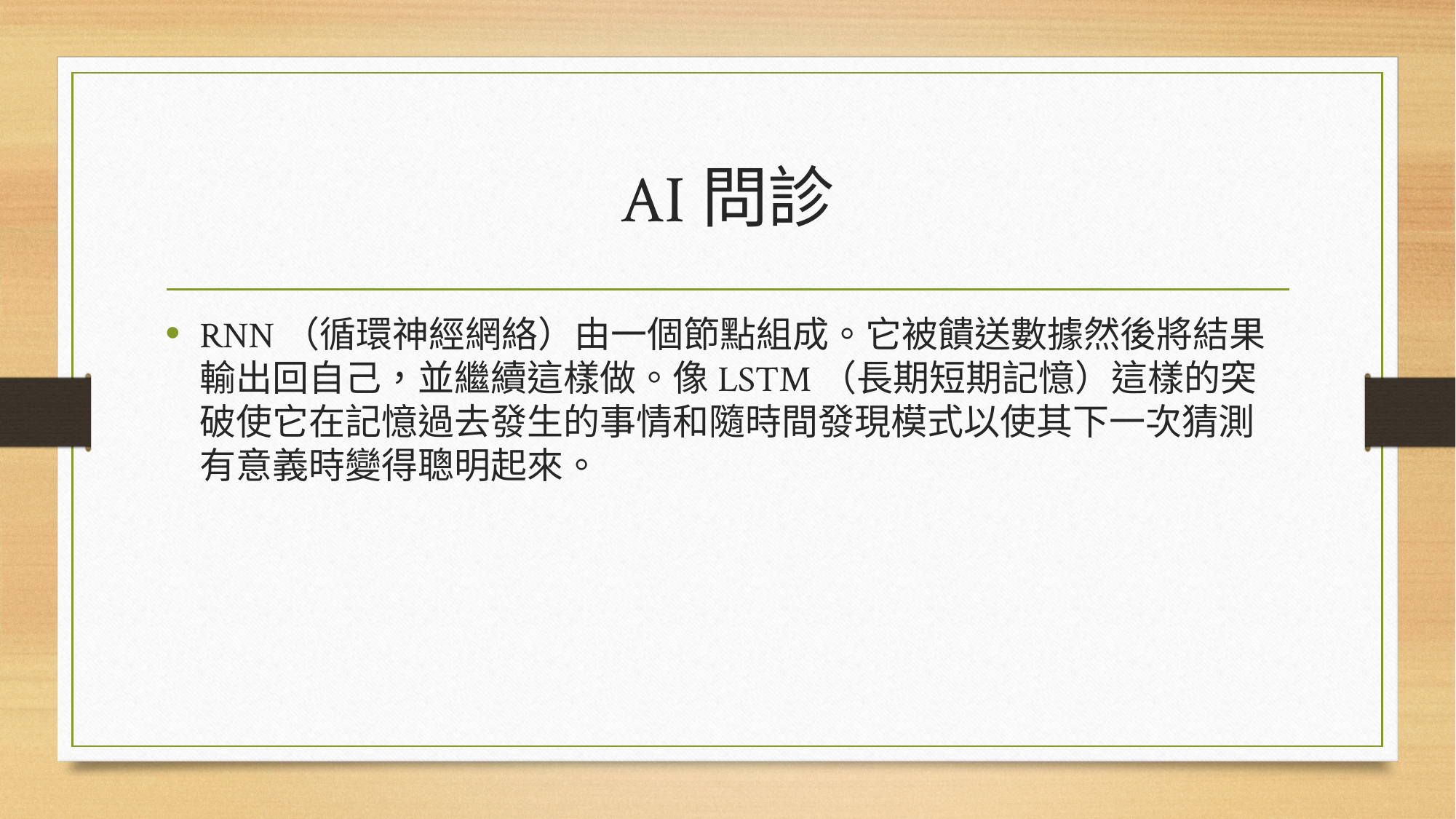

# AI問診
RNN（循環神經網絡）由一個節點組成。它被饋送數據然後將結果輸出回自己，並繼續這樣做。像LSTM（長期短期記憶）這樣的突破使它在記憶過去發生的事情和隨時間發現模式以使其下一次猜測有意義時變得聰明起來。